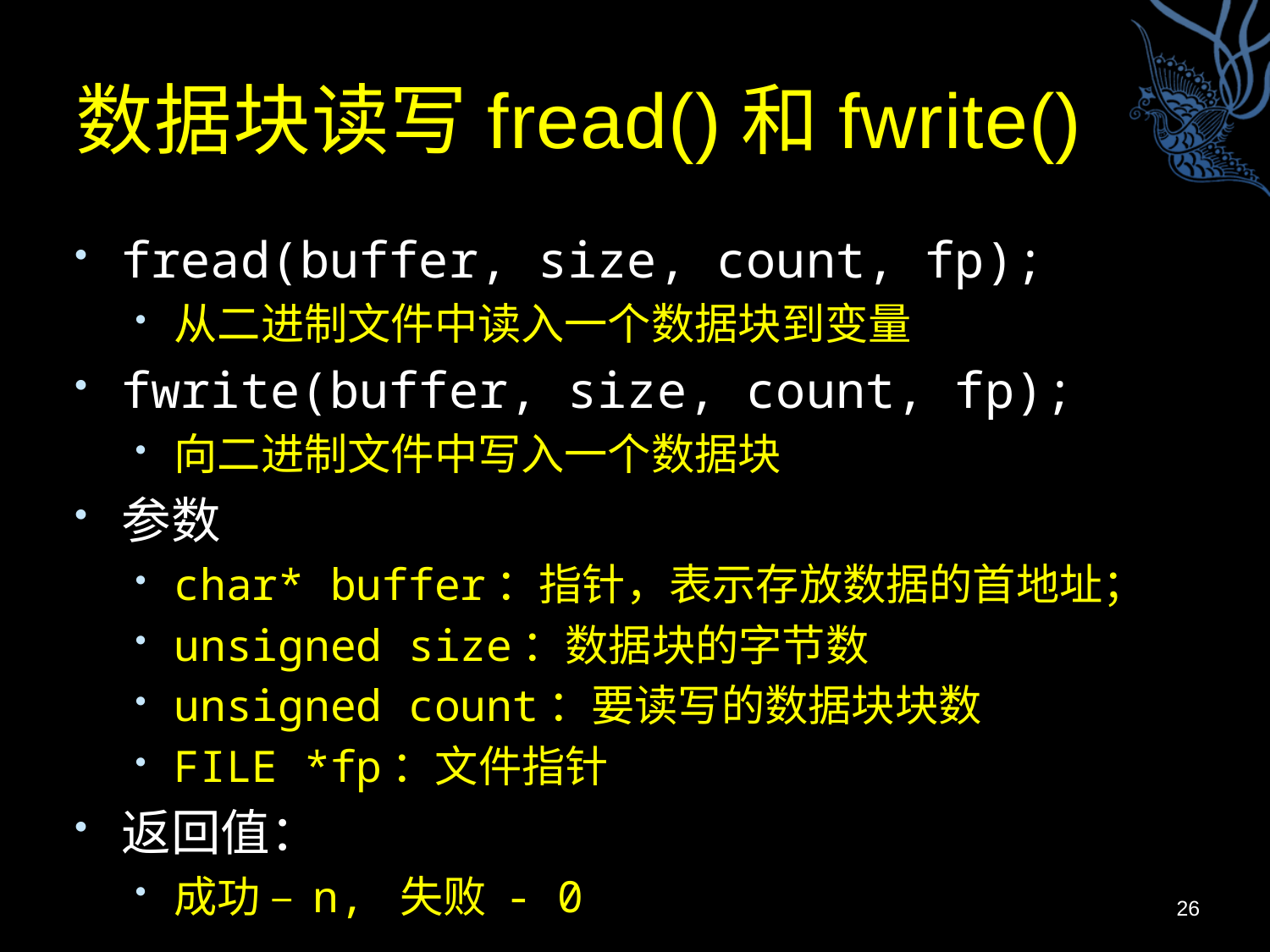

# 数据块读写fread()和fwrite()
fread(buffer, size, count, fp);
从二进制文件中读入一个数据块到变量
fwrite(buffer, size, count, fp);
向二进制文件中写入一个数据块
参数
char* buffer：指针，表示存放数据的首地址；
unsigned size：数据块的字节数
unsigned count：要读写的数据块块数
FILE *fp：文件指针
返回值：
成功 – n, 失败 - 0
26